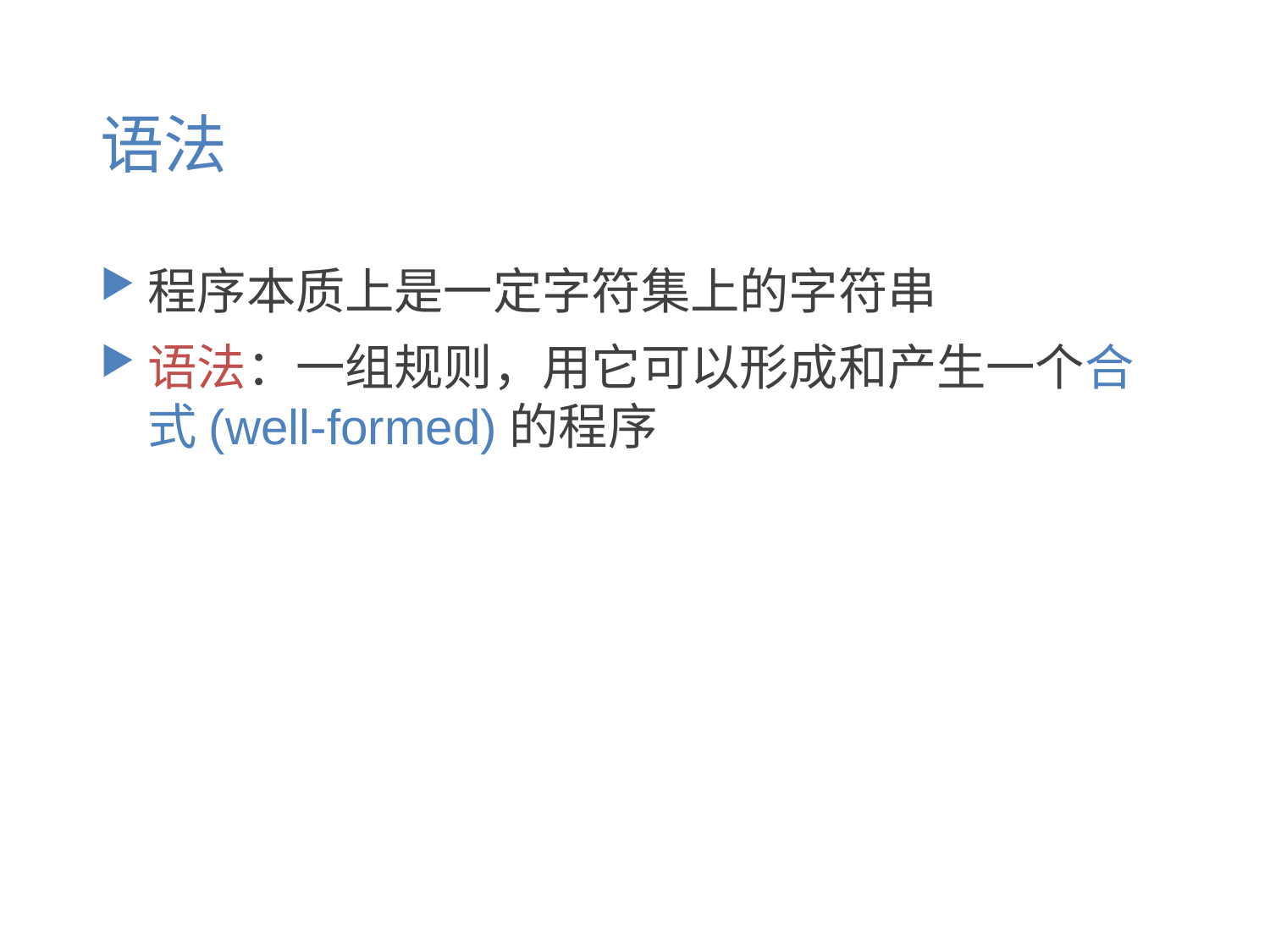

# 语法

程序本质上是一定字符集上的字符串
语法：一组规则，用它可以形成和产生一个合式(well-formed)的程序